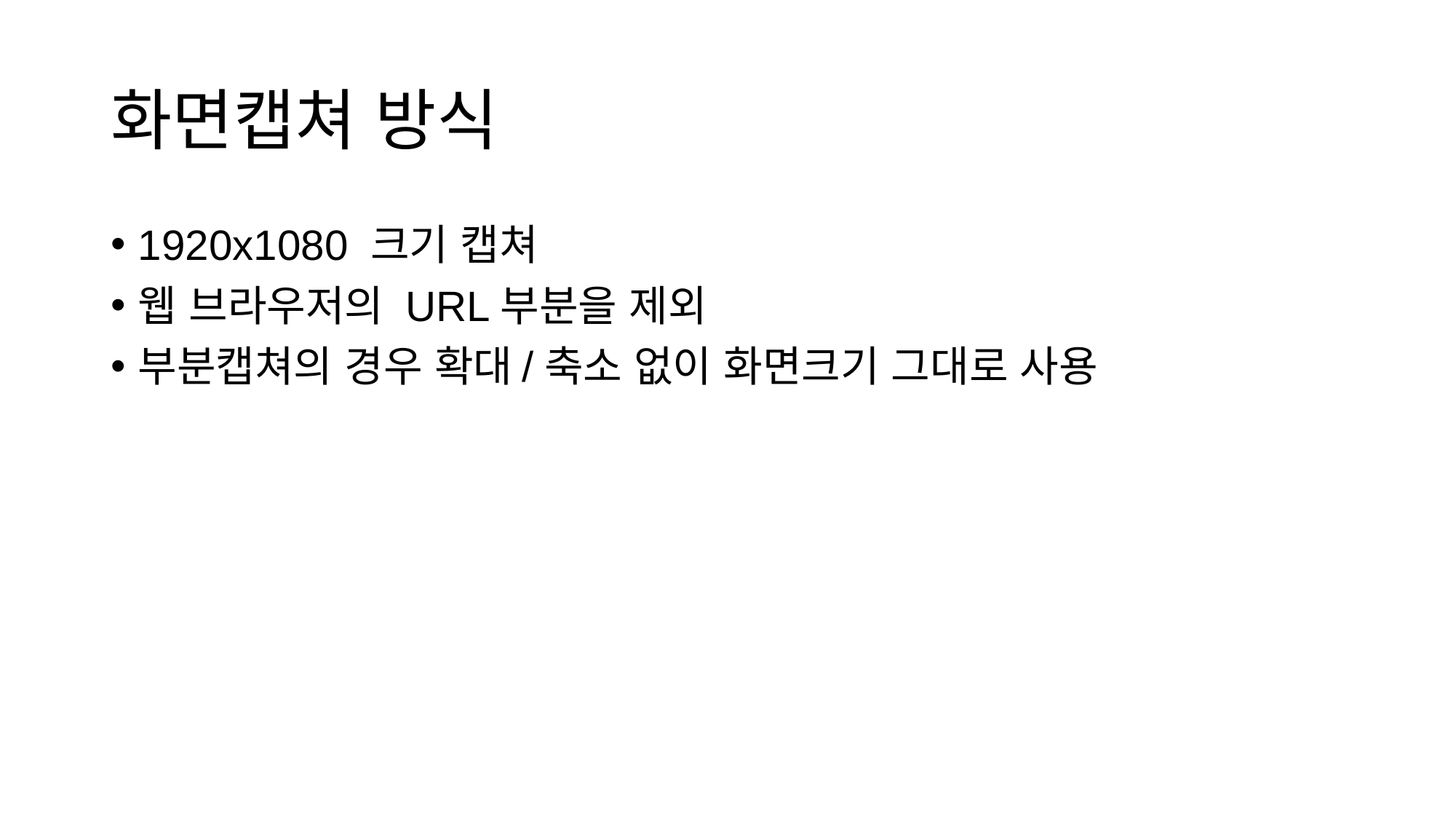

# 화면캡쳐 방식
1920x1080 크기 캡쳐
웹 브라우저의 URL부분을 제외
부분캡쳐의 경우 확대/축소 없이 화면크기 그대로 사용